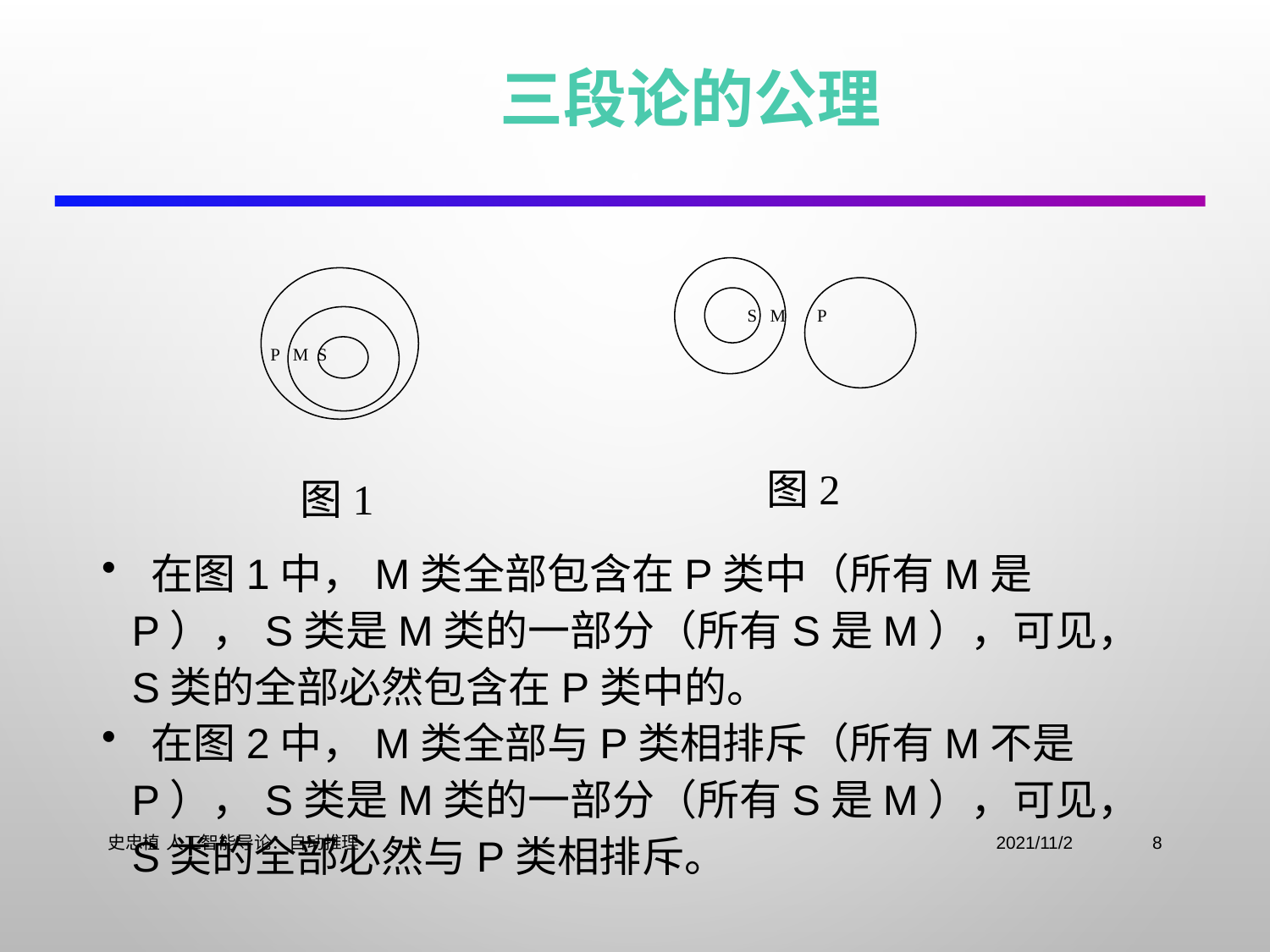

三段论的公理

S   M       P

P   M  S

图2
图1
 在图1中，M类全部包含在P类中（所有M是P），S类是M类的一部分（所有S是M），可见，S类的全部必然包含在P类中的。
 在图2中，M类全部与P类相排斥（所有M不是P），S类是M类的一部分（所有S是M），可见，S类的全部必然与P类相排斥。
史忠植 人工智能导论：自动推理
2021/11/2
8